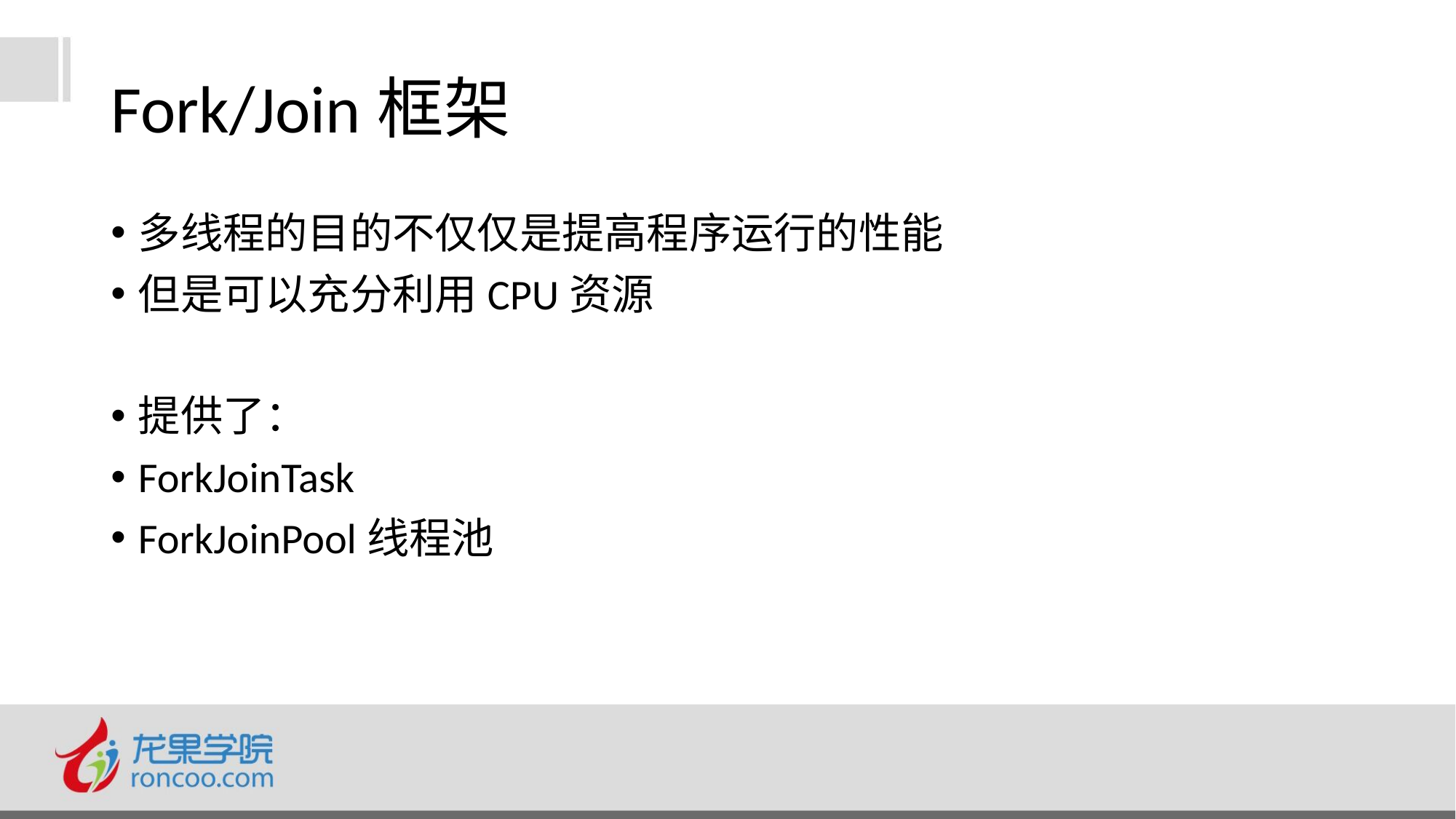

# Fork/Join框架
多线程的目的不仅仅是提高程序运行的性能
但是可以充分利用CPU资源

提供了：
ForkJoinTask
ForkJoinPool线程池